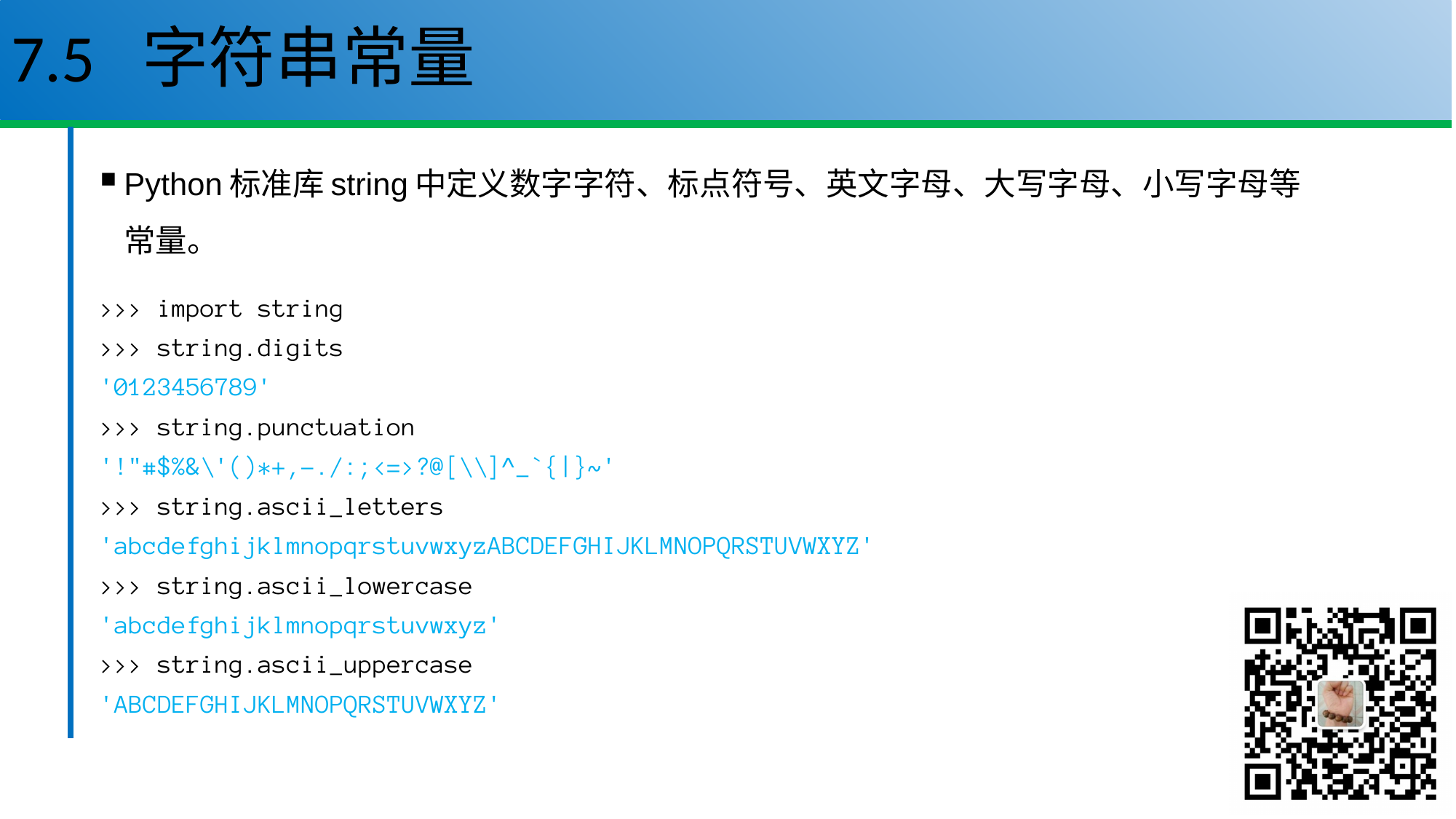

# 7.5  字符串常量
Python标准库string中定义数字字符、标点符号、英文字母、大写字母、小写字母等常量。

>>> import string
>>> string.digits
'0123456789'
>>> string.punctuation
'!"#$%&\'()*+,-./:;<=>?@[\\]^_`{|}~'
>>> string.ascii_letters
'abcdefghijklmnopqrstuvwxyzABCDEFGHIJKLMNOPQRSTUVWXYZ'
>>> string.ascii_lowercase
'abcdefghijklmnopqrstuvwxyz'
>>> string.ascii_uppercase
'ABCDEFGHIJKLMNOPQRSTUVWXYZ'
49